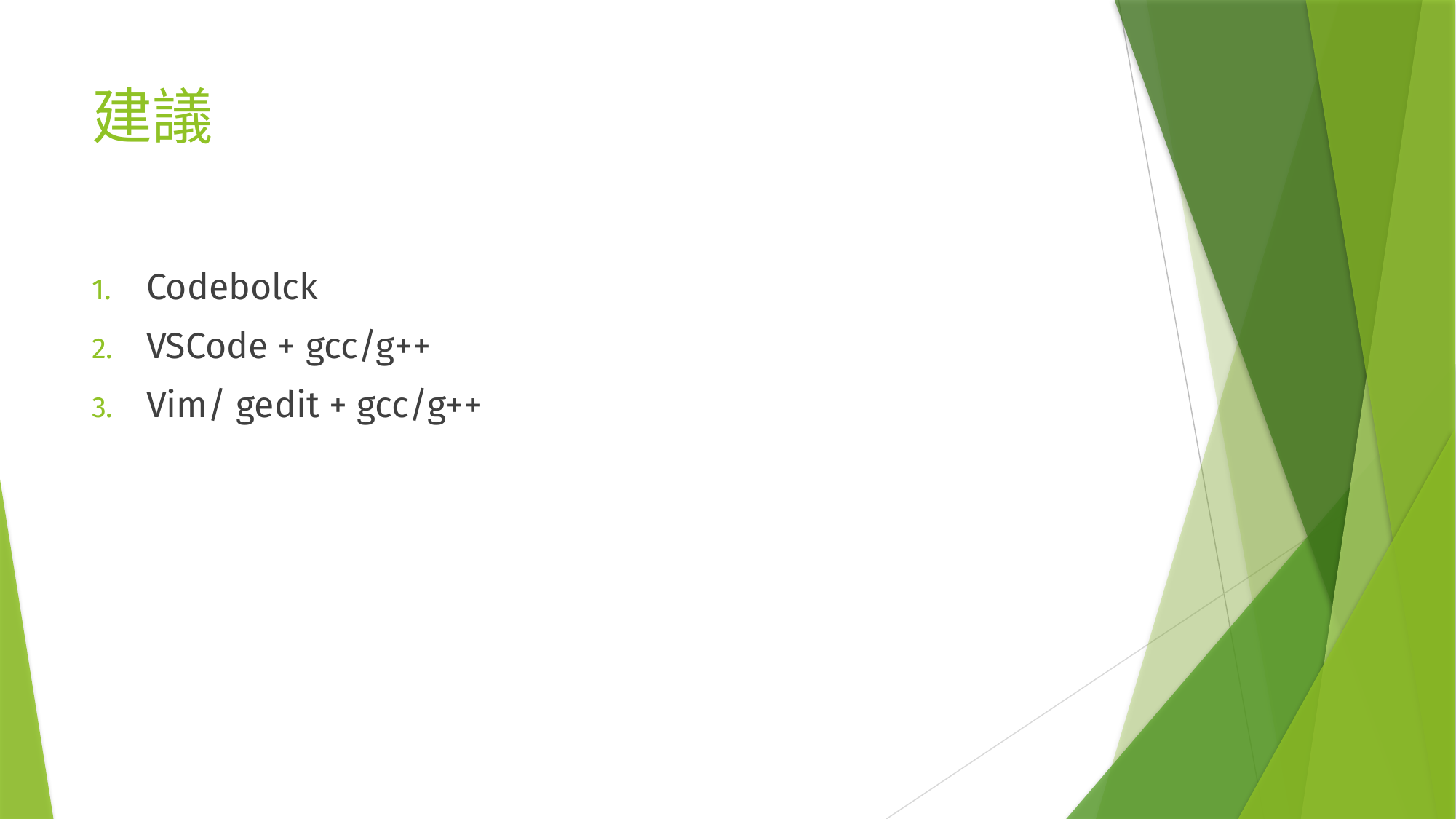

# 建議
Codebolck
VSCode + gcc/g++
Vim/ gedit + gcc/g++